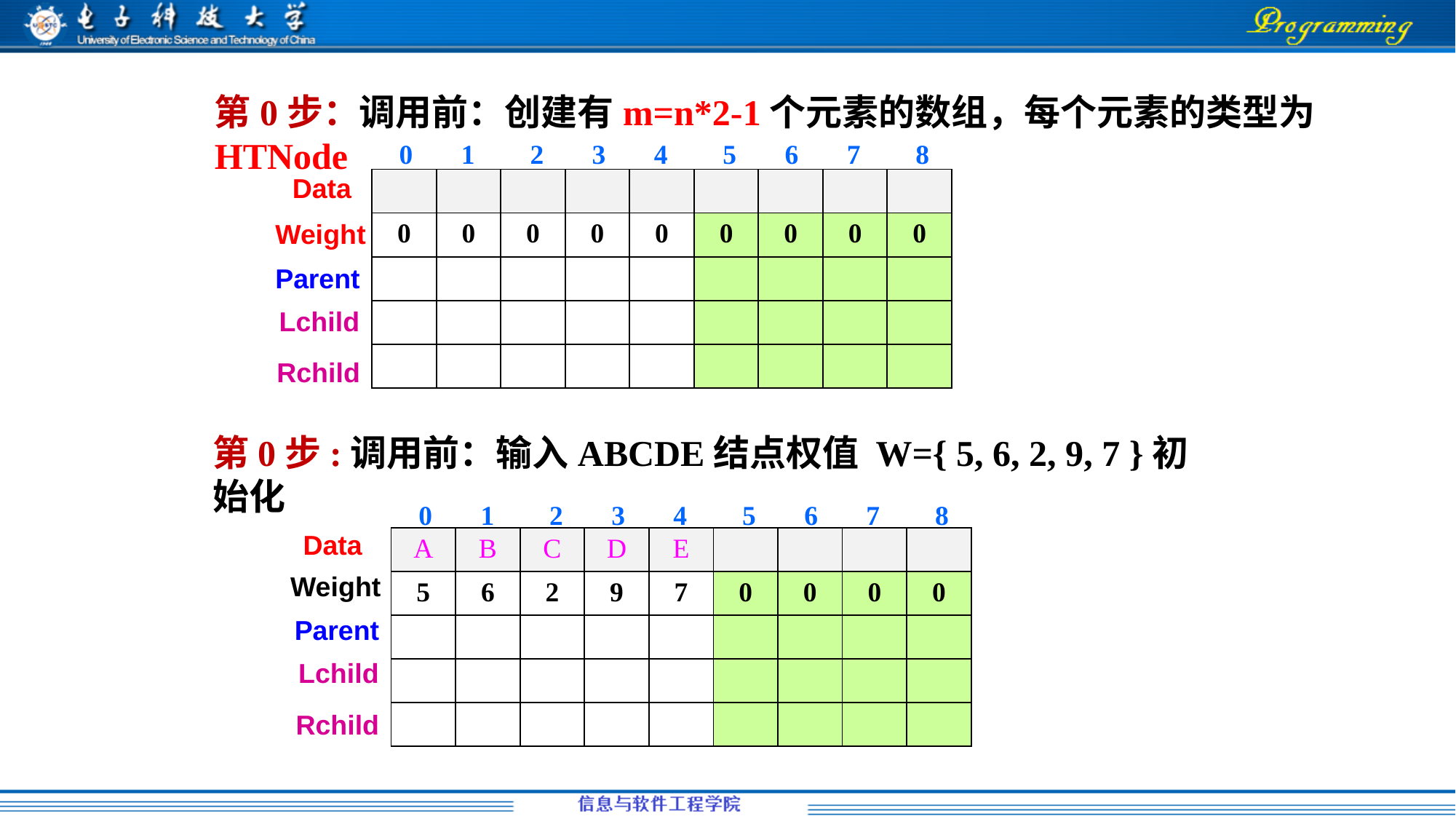

第0步：调用前：创建有m=n*2-1个元素的数组，每个元素的类型为HTNode
  0       1        2       3       4        5       6       7        8
Data
|  |  |  |  |  |  |  |  |  |
| --- | --- | --- | --- | --- | --- | --- | --- | --- |
| 0 | 0 | 0 | 0 | 0 | 0 | 0 | 0 | 0 |
|  |  |  |  |  |  |  |  |  |
|  |  |  |  |  |  |  |  |  |
|  |  |  |  |  |  |  |  |  |
Weight
Parent
Lchild
Rchild
第0步:调用前：输入ABCDE结点权值 W={ 5, 6, 2, 9, 7 }初始化
  0       1        2       3       4        5       6       7        8
Data
| A | B | C | D | E |  |  |  |  |
| --- | --- | --- | --- | --- | --- | --- | --- | --- |
| 5 | 6 | 2 | 9 | 7 | 0 | 0 | 0 | 0 |
|  |  |  |  |  |  |  |  |  |
|  |  |  |  |  |  |  |  |  |
|  |  |  |  |  |  |  |  |  |
Weight
Parent
Lchild
Rchild